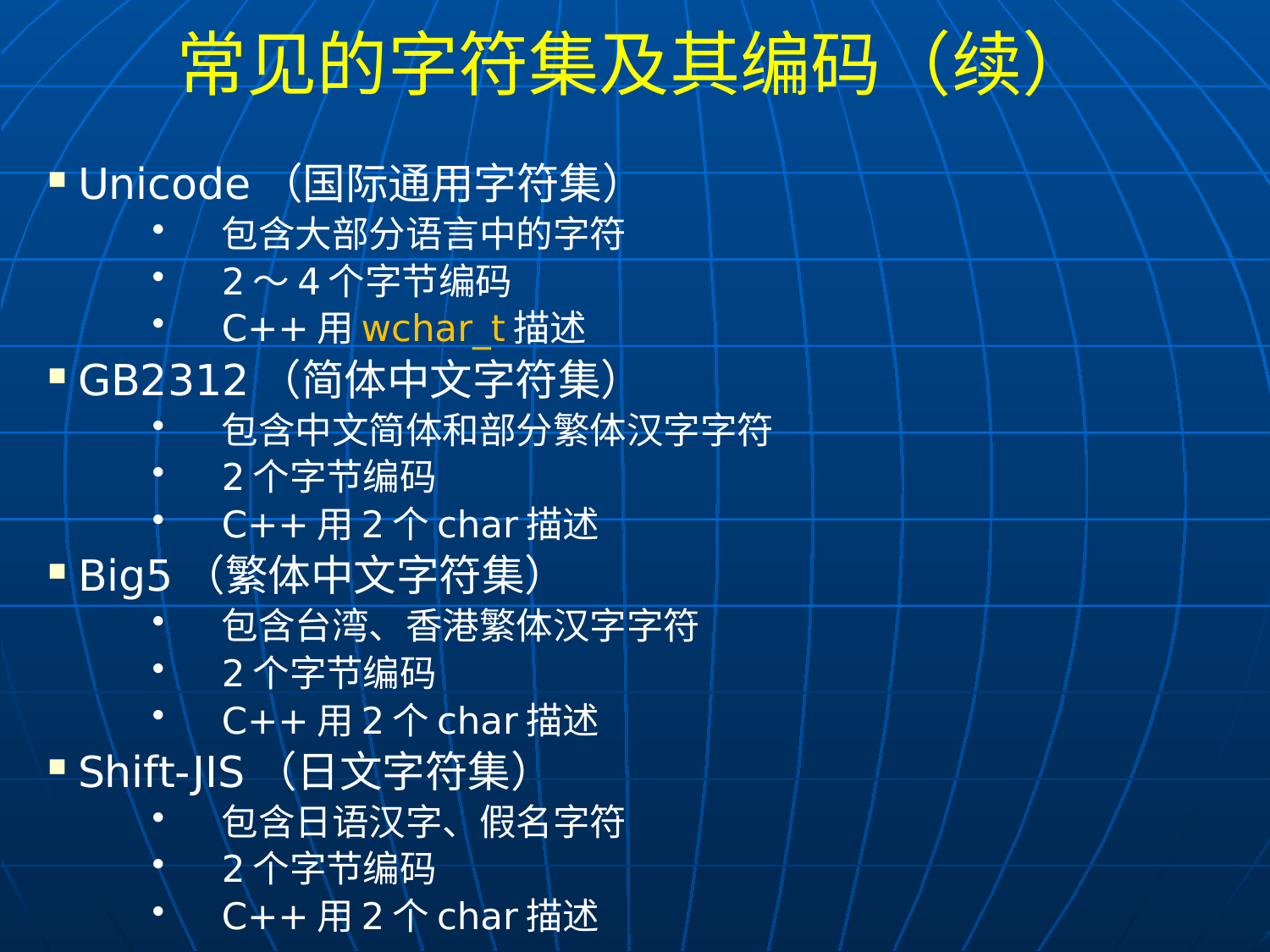

# 常见的字符集及其编码（续）
 Unicode（国际通用字符集）
包含大部分语言中的字符
2～4个字节编码
C++用wchar_t描述
 GB2312（简体中文字符集）
包含中文简体和部分繁体汉字字符
2个字节编码
C++用2个char描述
 Big5（繁体中文字符集）
包含台湾、香港繁体汉字字符
2个字节编码
C++用2个char描述
 Shift-JIS（日文字符集）
包含日语汉字、假名字符
2个字节编码
C++用2个char描述